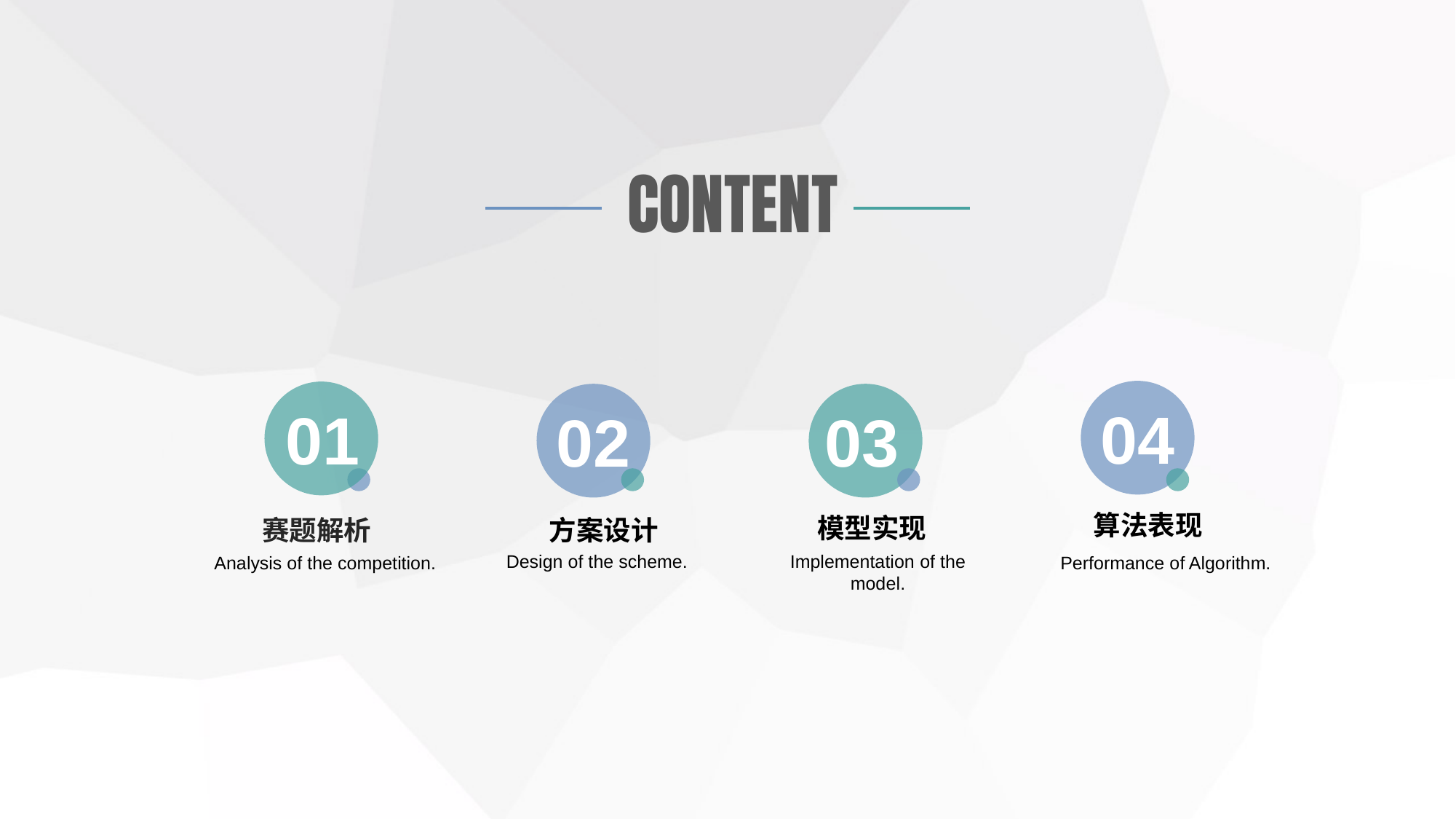

CONTENT

04
01
02
03

算法表现
模型实现
赛题解析
方案设计

Design of the scheme.
Implementation of the model.
 Performance of Algorithm.
Analysis of the competition.